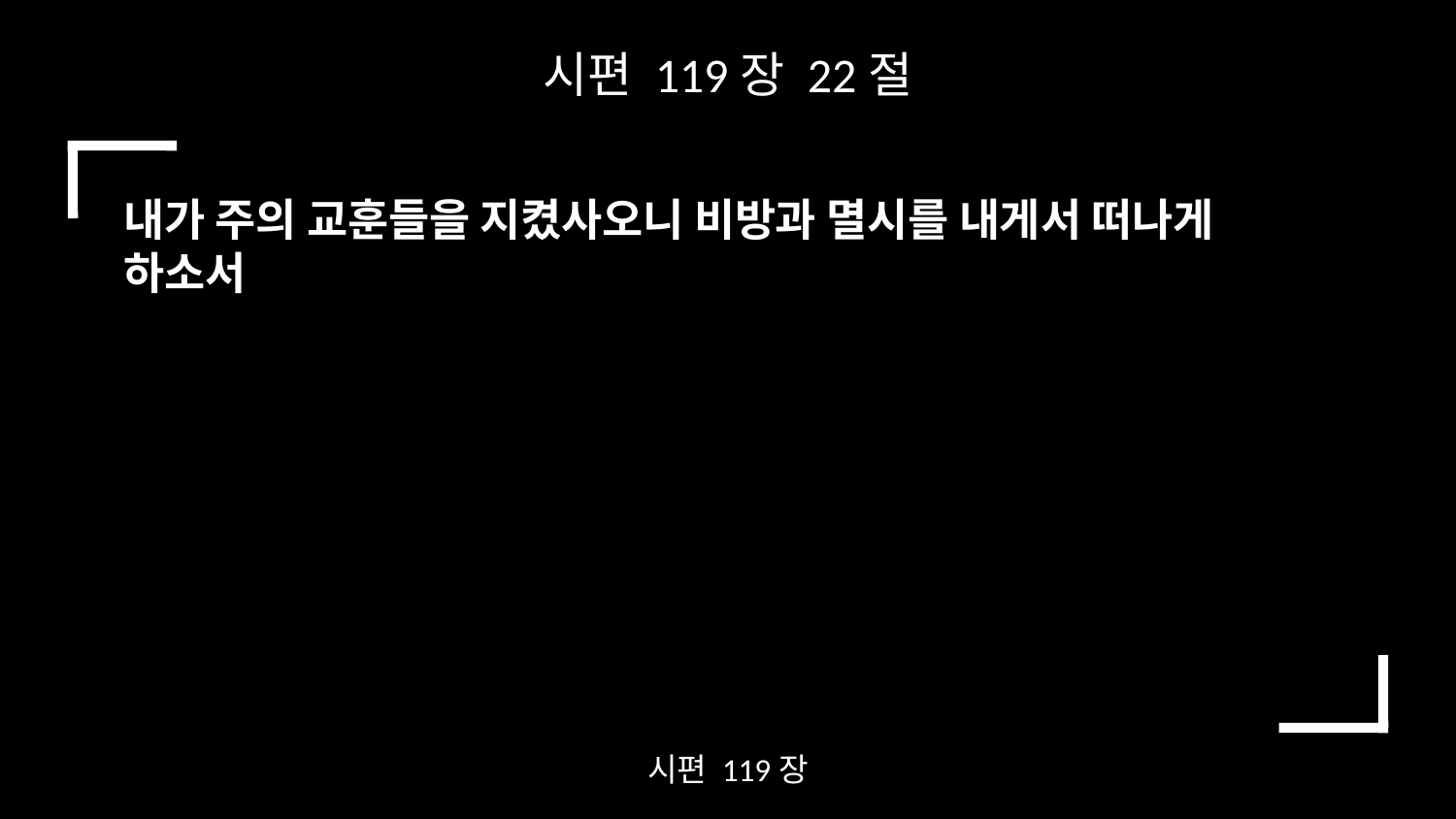

시편 119장 22절

내가 주의 교훈들을 지켰사오니 비방과 멸시를 내게서 떠나게 하소서

시편 119장